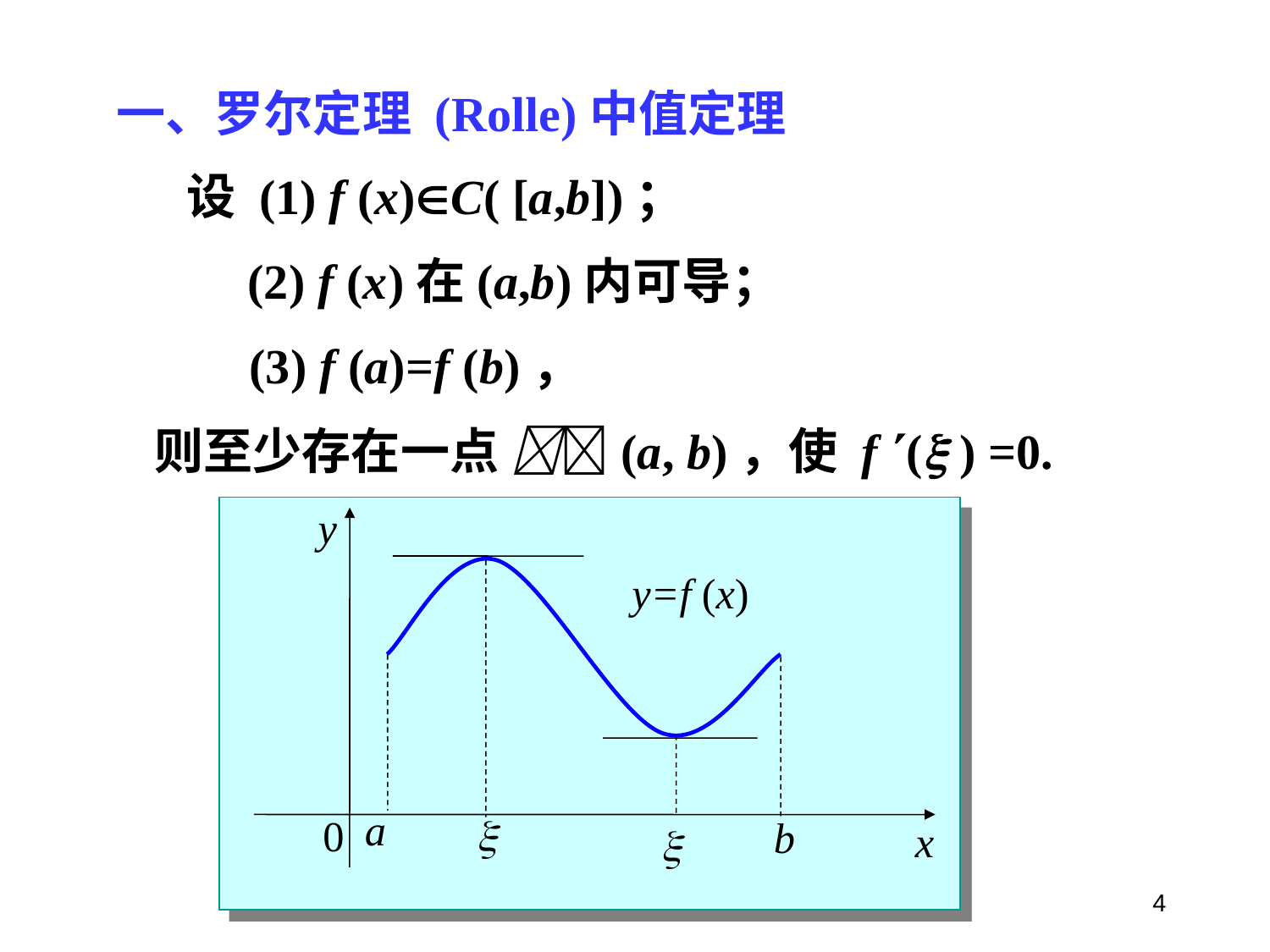

一、罗尔定理 (Rolle)中值定理
设 (1) f (x)∈C( [a,b])；
(2) f (x)在(a,b)内可导；
(3) f (a)=f (b)，
则至少存在一点 ξ∈(a, b)，使 f ′(ξ ) =0.
y

y=f (x)

a
ξ
0
b
x
ξ

4